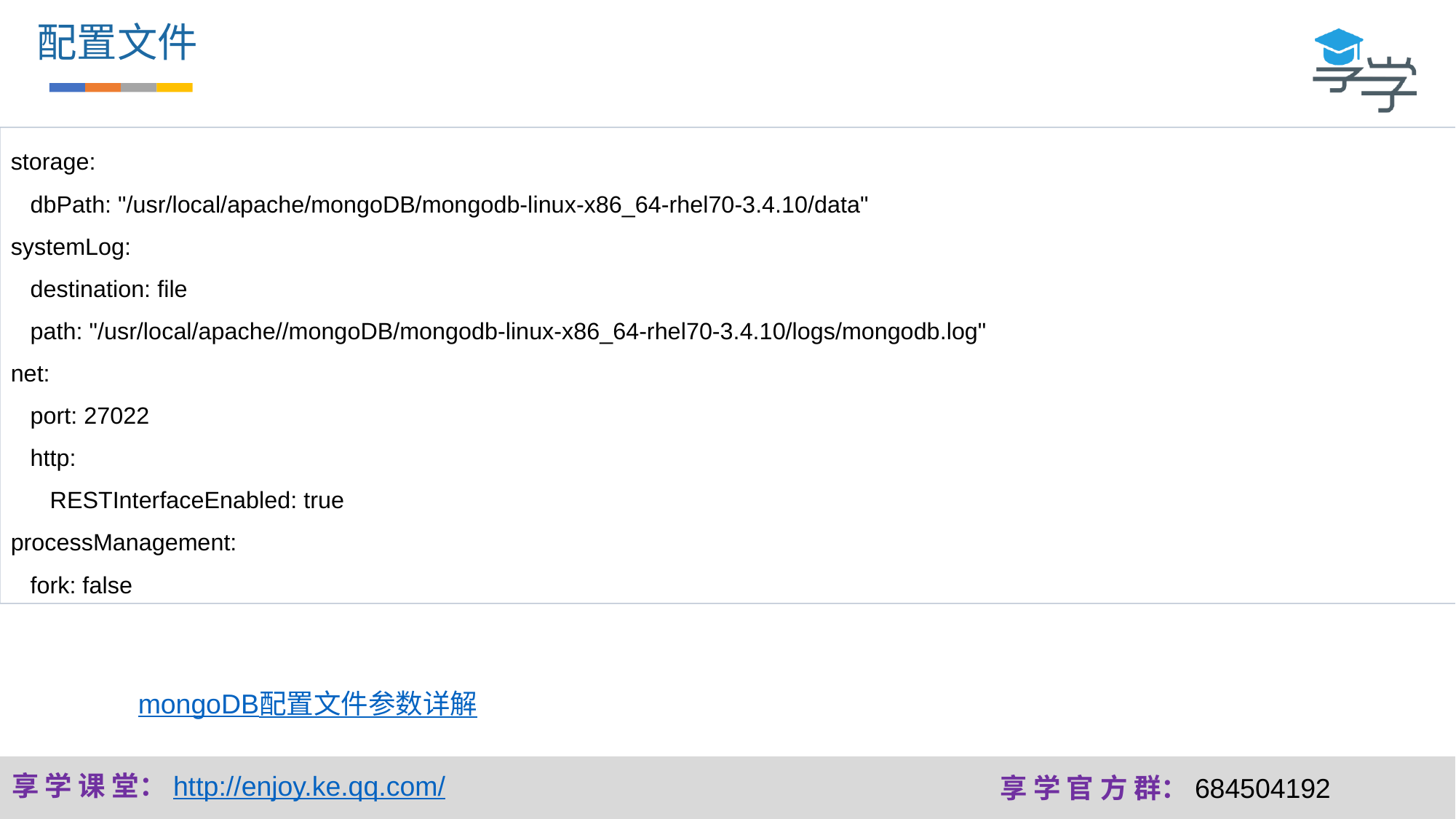

配置文件

storage:
   dbPath: "/usr/local/apache/mongoDB/mongodb-linux-x86_64-rhel70-3.4.10/data"
systemLog:
   destination: file
   path: "/usr/local/apache//mongoDB/mongodb-linux-x86_64-rhel70-3.4.10/logs/mongodb.log"
net:
   port: 27022
   http:
      RESTInterfaceEnabled: true
processManagement:
   fork: false
mongoDB配置文件参数详解